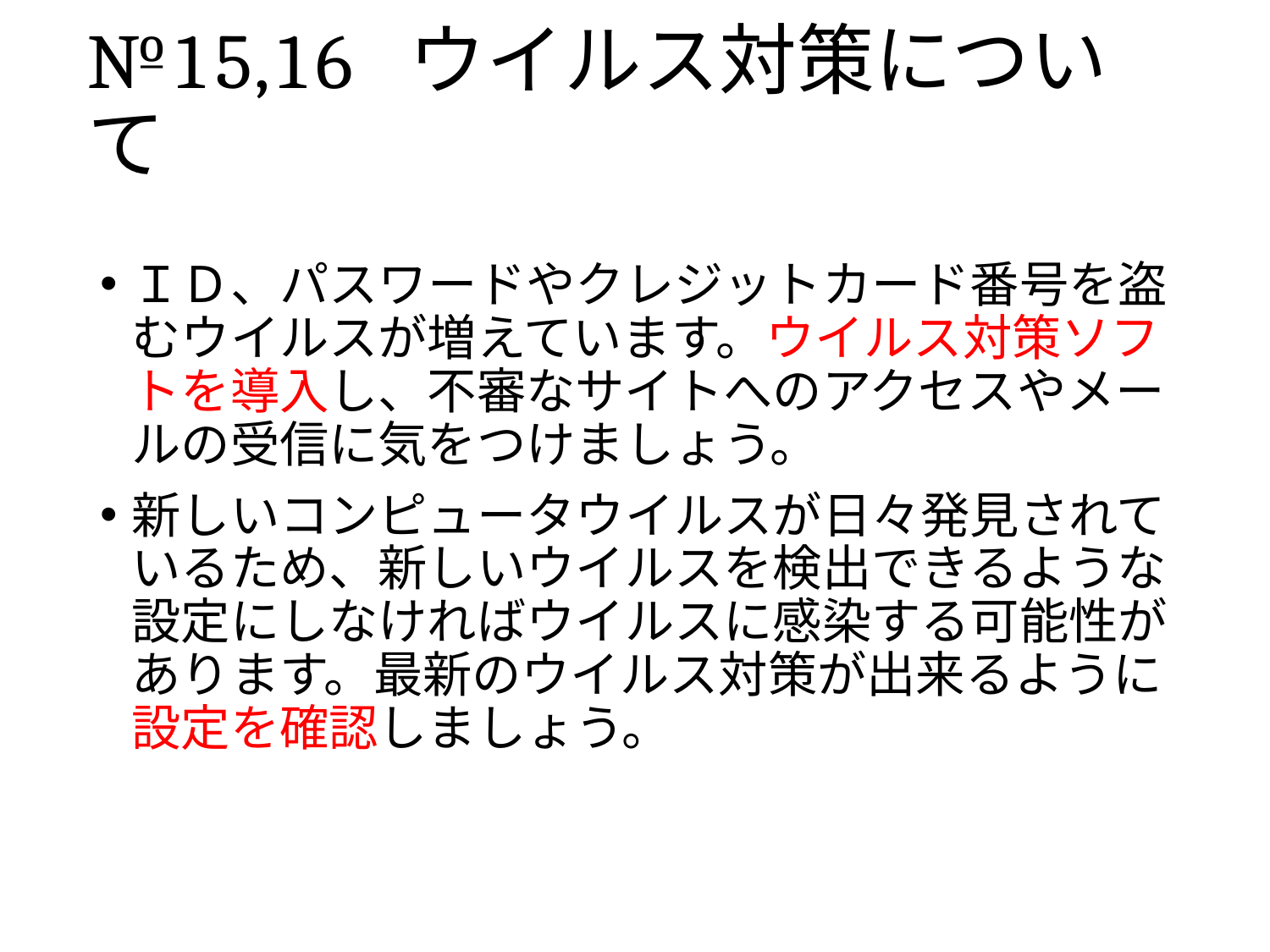

# №15,16  ウイルス対策について
ＩＤ、パスワードやクレジットカード番号を盗むウイルスが増えています。ウイルス対策ソフトを導入し、不審なサイトへのアクセスやメールの受信に気をつけましょう。
新しいコンピュータウイルスが日々発見されているため、新しいウイルスを検出できるような設定にしなければウイルスに感染する可能性があります。最新のウイルス対策が出来るように設定を確認しましょう。